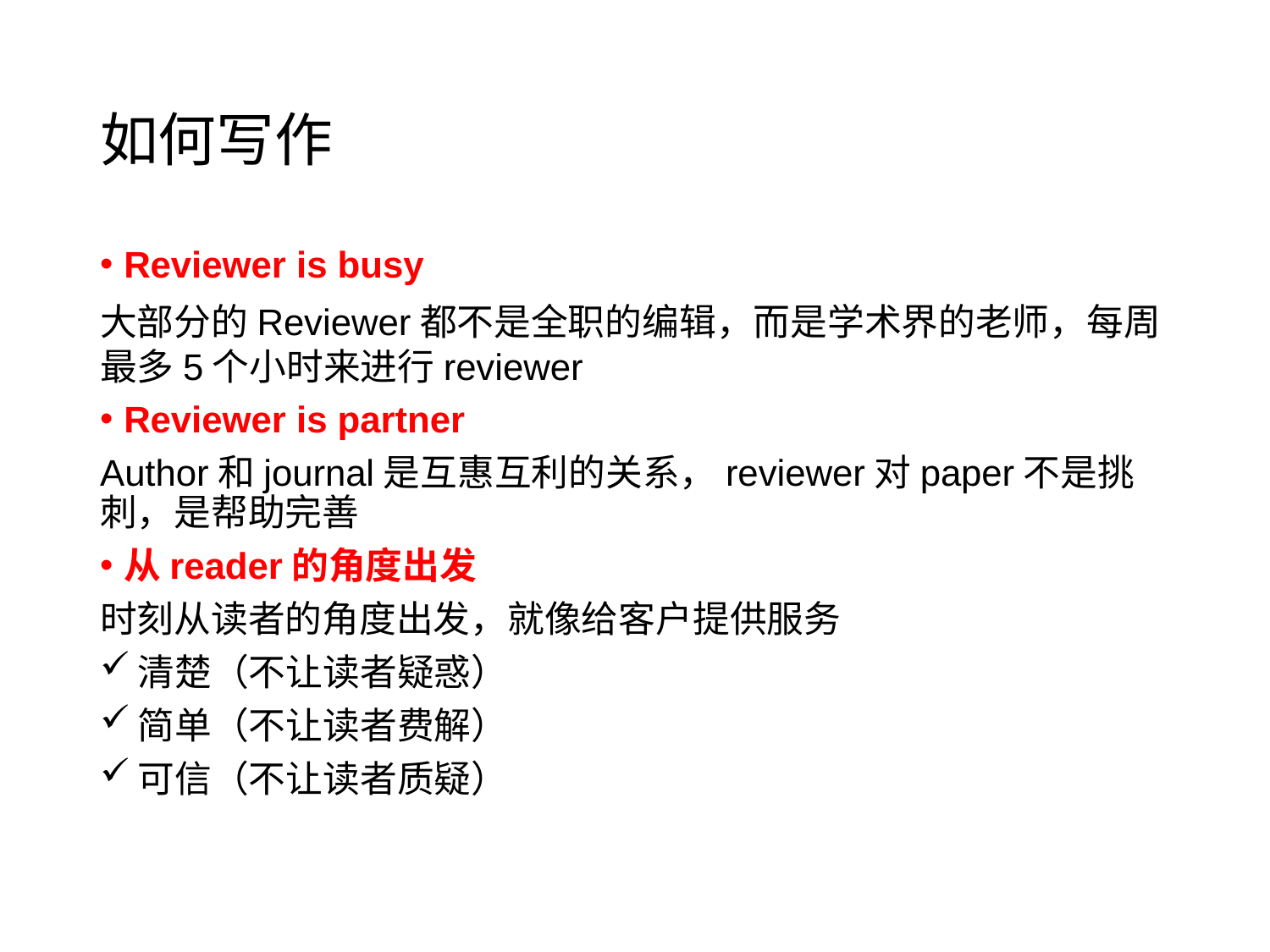

# 如何写作
Reviewer is busy
大部分的Reviewer都不是全职的编辑，而是学术界的老师，每周最多5个小时来进行reviewer
Reviewer is partner
Author和journal是互惠互利的关系，reviewer对paper不是挑刺，是帮助完善
从reader的角度出发
时刻从读者的角度出发，就像给客户提供服务
清楚（不让读者疑惑）
简单（不让读者费解）
可信（不让读者质疑）